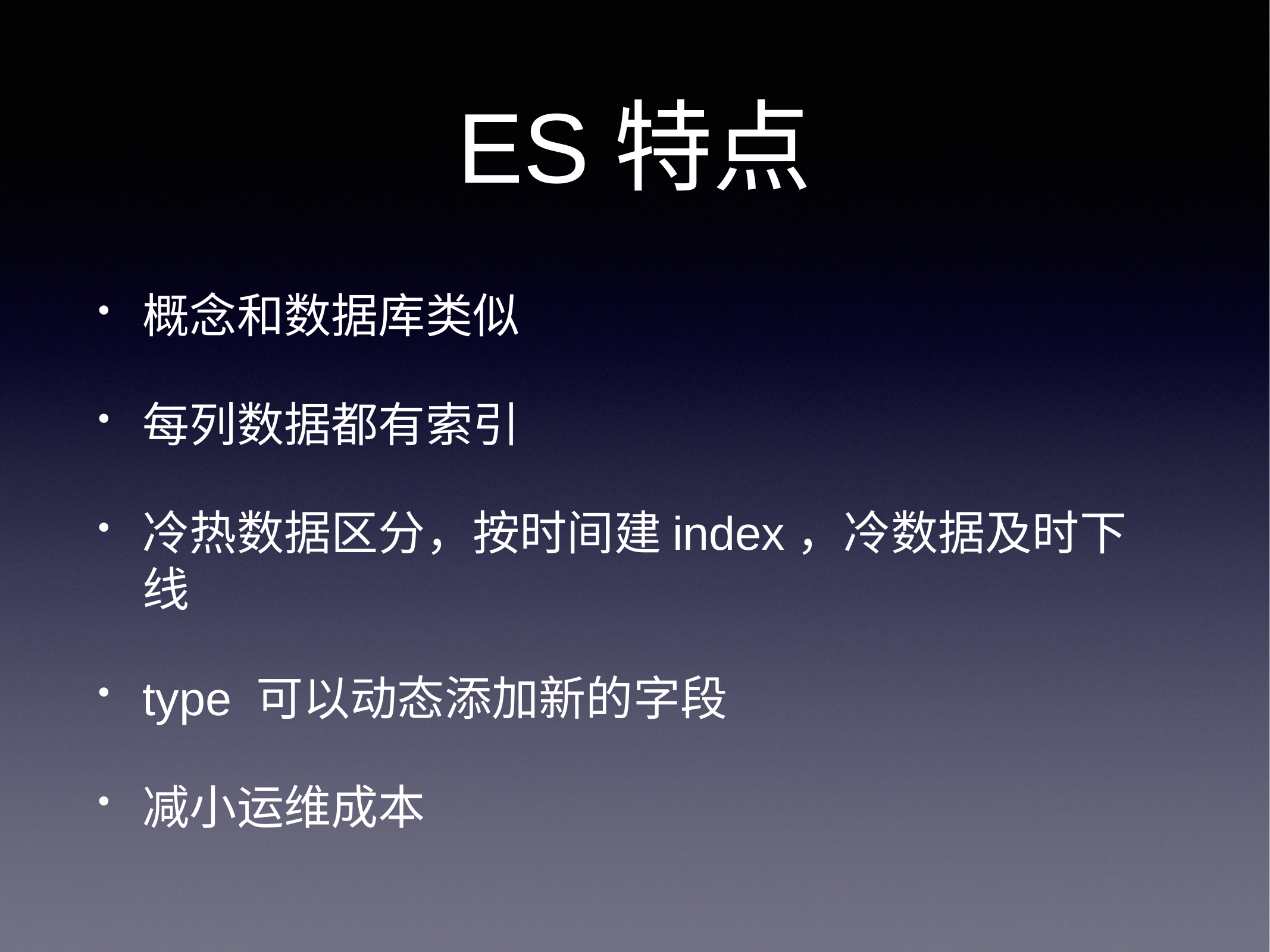

# ES特点
概念和数据库类似
每列数据都有索引
冷热数据区分，按时间建index，冷数据及时下线
type 可以动态添加新的字段
减小运维成本